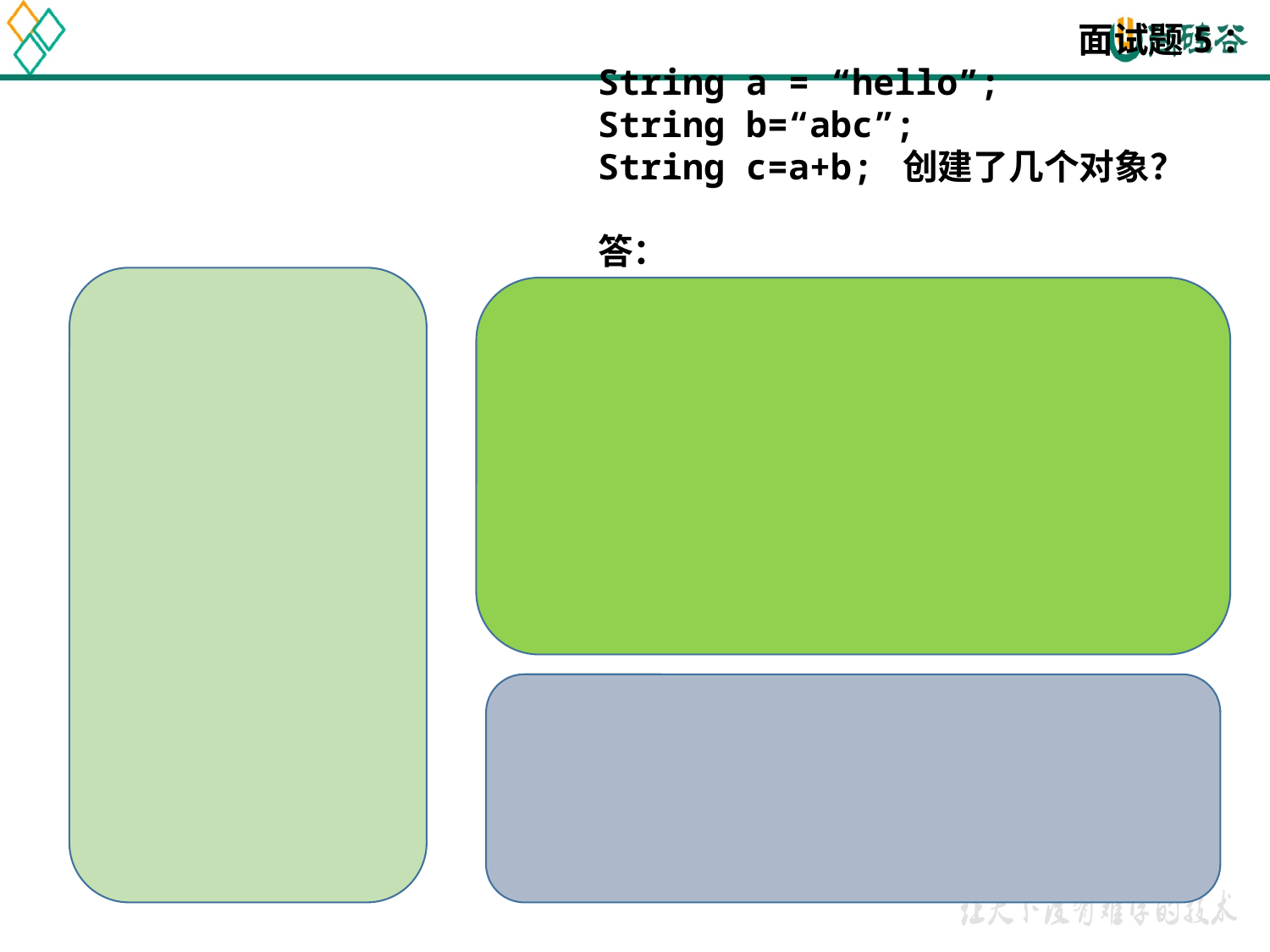

面试题5：
String a = “hello”;
String b=“abc”;
String c=a+b; 创建了几个对象？

答：